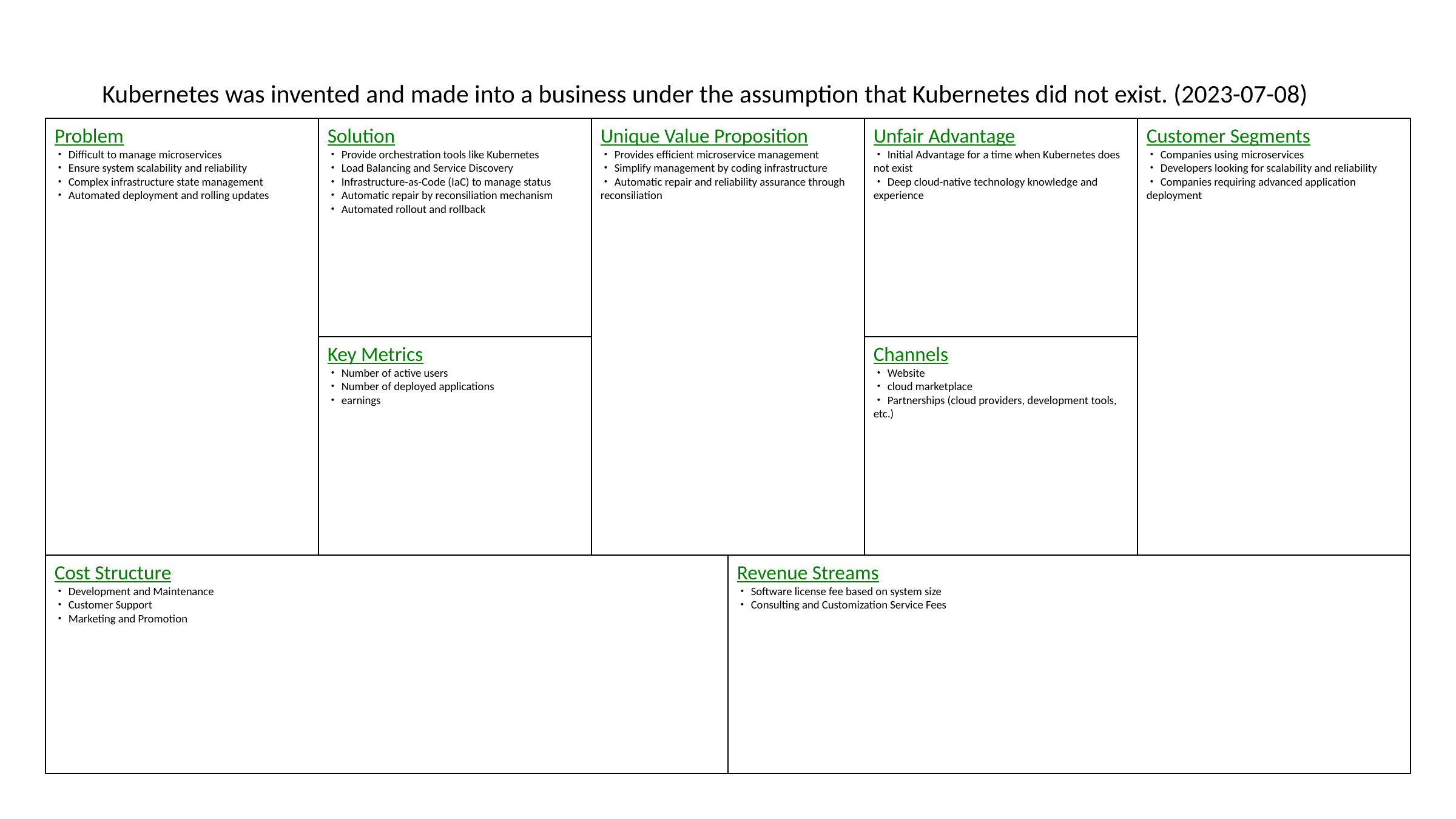

Kubernetes was invented and made into a business under the assumption that Kubernetes did not exist. (2023-07-08)
Problem
・Difficult to manage microservices
・Ensure system scalability and reliability
・Complex infrastructure state management
・Automated deployment and rolling updates
Solution
・Provide orchestration tools like Kubernetes
・Load Balancing and Service Discovery
・Infrastructure-as-Code (IaC) to manage status
・Automatic repair by reconsiliation mechanism
・Automated rollout and rollback
Unique Value Proposition
・Provides efficient microservice management
・Simplify management by coding infrastructure
・Automatic repair and reliability assurance through reconsiliation
Unfair Advantage
・Initial Advantage for a time when Kubernetes does not exist
・Deep cloud-native technology knowledge and experience
Customer Segments
・Companies using microservices
・Developers looking for scalability and reliability
・Companies requiring advanced application deployment
Key Metrics
・Number of active users
・Number of deployed applications
・earnings
Channels
・Website
・cloud marketplace
・Partnerships (cloud providers, development tools, etc.)
Cost Structure
・Development and Maintenance
・Customer Support
・Marketing and Promotion
Revenue Streams
・Software license fee based on system size
・Consulting and Customization Service Fees